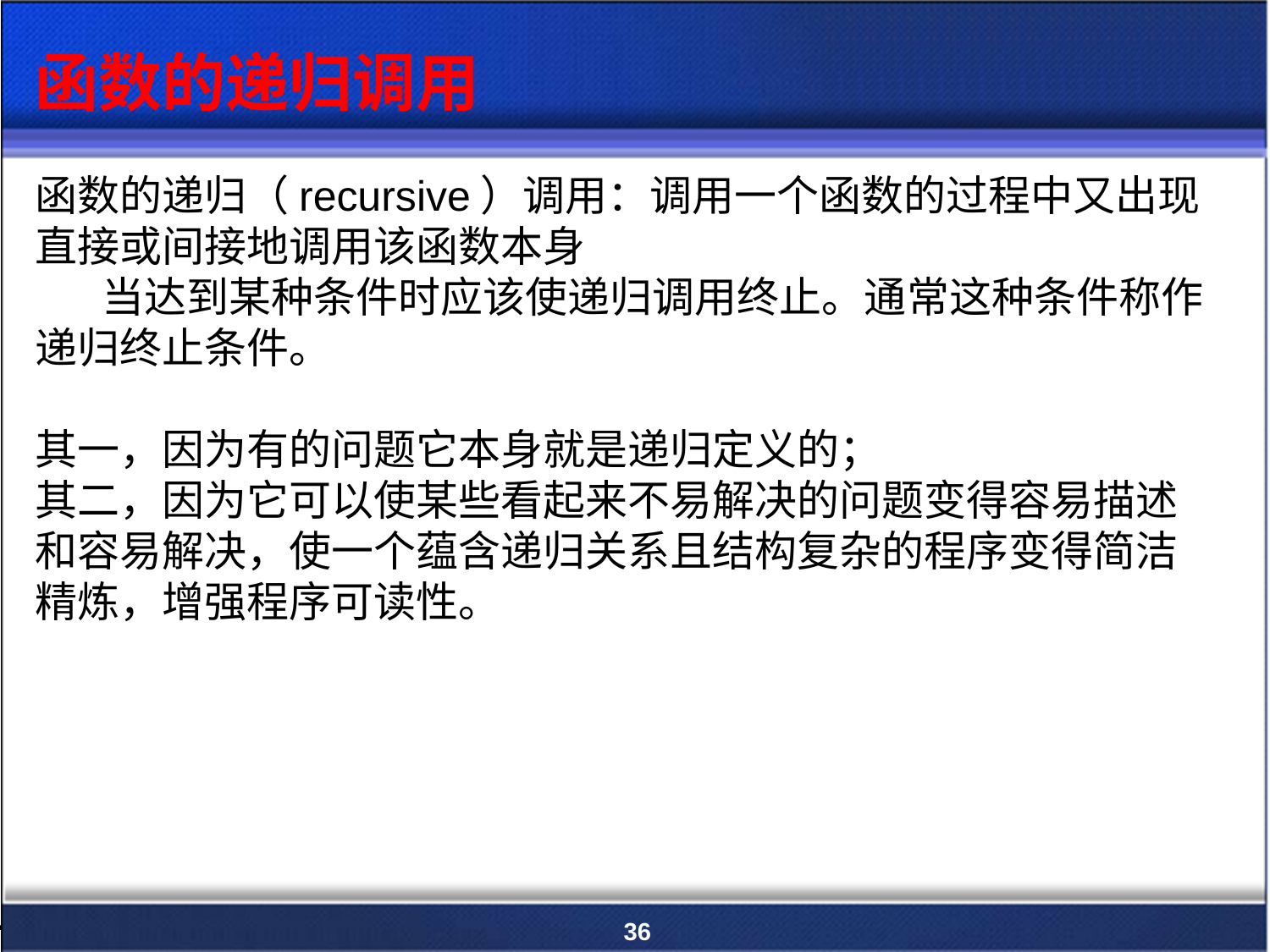

函数的递归调用

函数的递归（recursive）调用：调用一个函数的过程中又出现直接或间接地调用该函数本身
      当达到某种条件时应该使递归调用终止。通常这种条件称作递归终止条件。

其一，因为有的问题它本身就是递归定义的；
其二，因为它可以使某些看起来不易解决的问题变得容易描述和容易解决，使一个蕴含递归关系且结构复杂的程序变得简洁精炼，增强程序可读性。
36